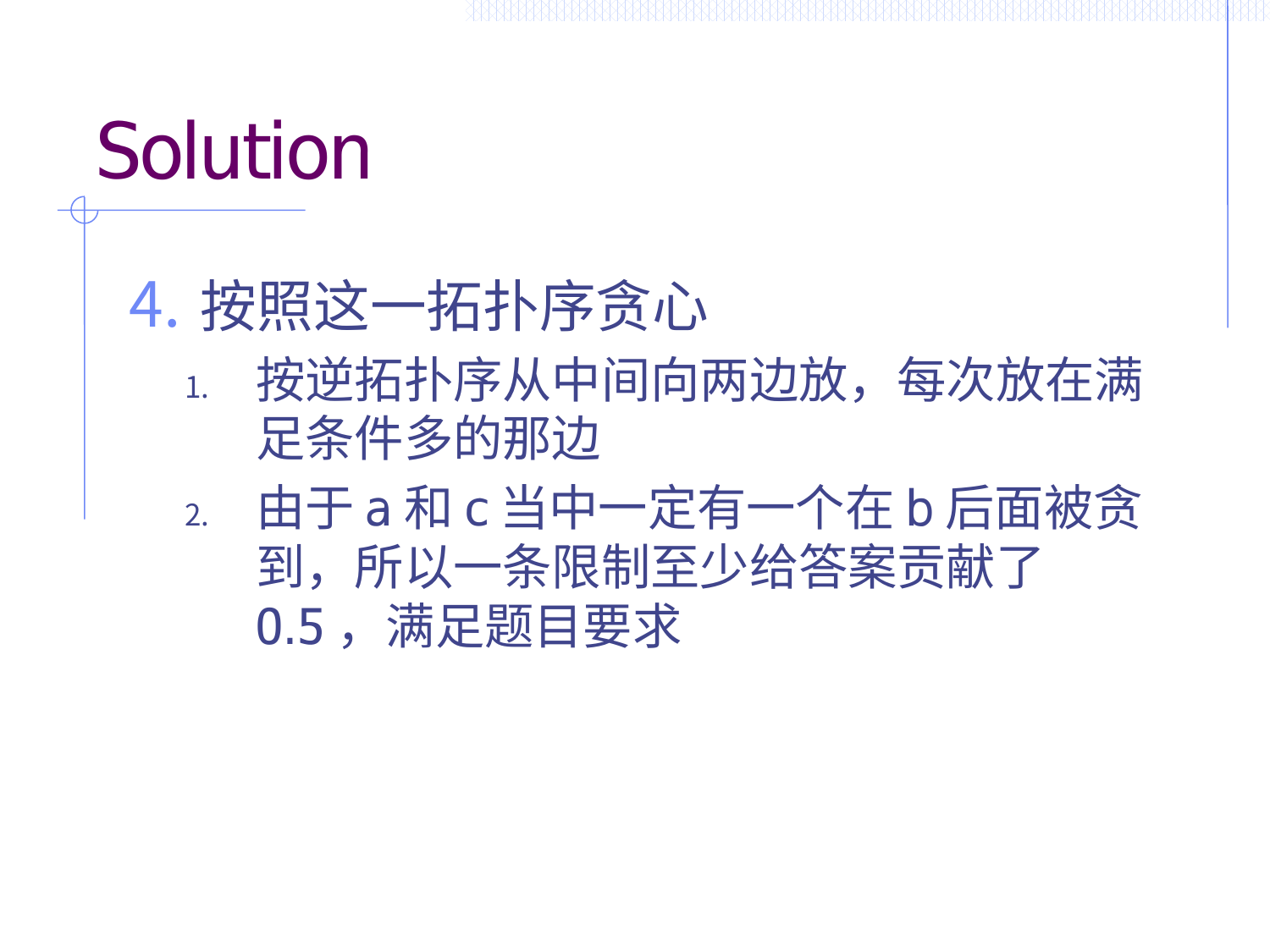

# Solution
按照这一拓扑序贪心
按逆拓扑序从中间向两边放，每次放在满足条件多的那边
由于a和c当中一定有一个在b后面被贪到，所以一条限制至少给答案贡献了0.5，满足题目要求